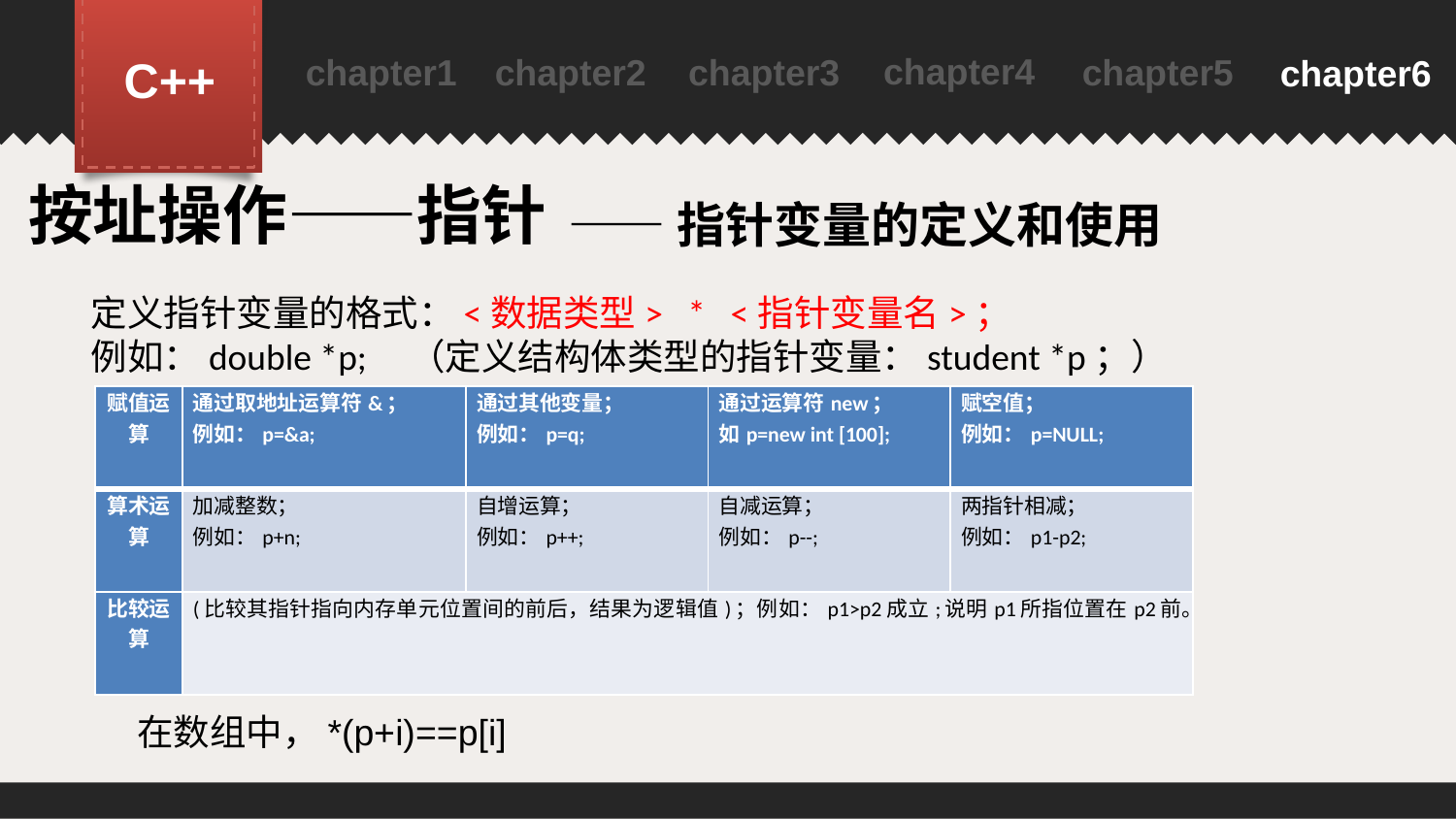

chapter4
C++
chapter1
chapter2
chapter3
chapter5
chapter6
PPT模板下载：www.1ppt.com/moban/     行业PPT模板：www.1ppt.com/hangye/
节日PPT模板：www.1ppt.com/jieri/           PPT素材下载：www.1ppt.com/sucai/
PPT背景图片：www.1ppt.com/beijing/      PPT图表下载：www.1ppt.com/tubiao/
优秀PPT下载：www.1ppt.com/xiazai/        PPT教程： www.1ppt.com/powerpoint/
Word教程： www.1ppt.com/word/              Excel教程：www.1ppt.com/excel/
资料下载：www.1ppt.com/ziliao/                PPT课件下载：www.1ppt.com/kejian/
范文下载：www.1ppt.com/fanwen/             试卷下载：www.1ppt.com/shiti/
教案下载：www.1ppt.com/jiaoan/

按址操作——指针
——指针变量的定义和使用
定义指针变量的格式：<数据类型>   *   <指针变量名>；
例如：double *p;    （定义结构体类型的指针变量：student *p；）
| 赋值运算 | 通过取地址运算符&； 例如：p=&a; | 通过其他变量； 例如：p=q; | 通过运算符new； 如p=new int [100]; | 赋空值； 例如：p=NULL; |
| --- | --- | --- | --- | --- |
| 算术运算 | 加减整数； 例如：p+n; | 自增运算； 例如：p++; | 自减运算； 例如：p--; | 两指针相减； 例如：p1-p2; |
| 比较运算 | (比较其指针指向内存单元位置间的前后，结果为逻辑值)；例如：p1>p2成立;说明p1所指位置在p2前。 |  |  |  |
在数组中，*(p+i)==p[i]